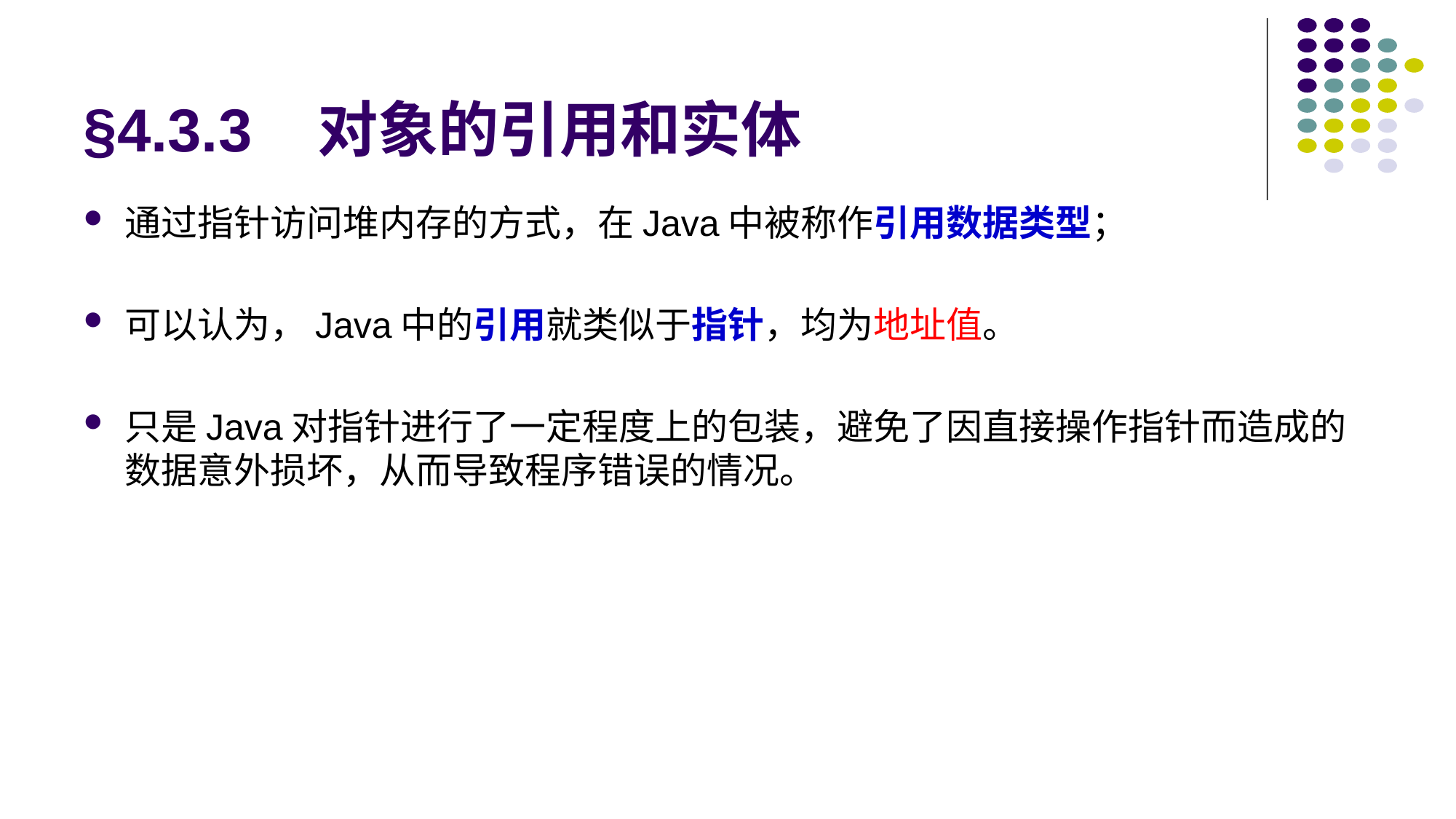

# §4.3.3   对象的引用和实体
通过指针访问堆内存的方式，在Java中被称作引用数据类型；

可以认为，Java中的引用就类似于指针，均为地址值。

只是Java对指针进行了一定程度上的包装，避免了因直接操作指针而造成的数据意外损坏，从而导致程序错误的情况。

47